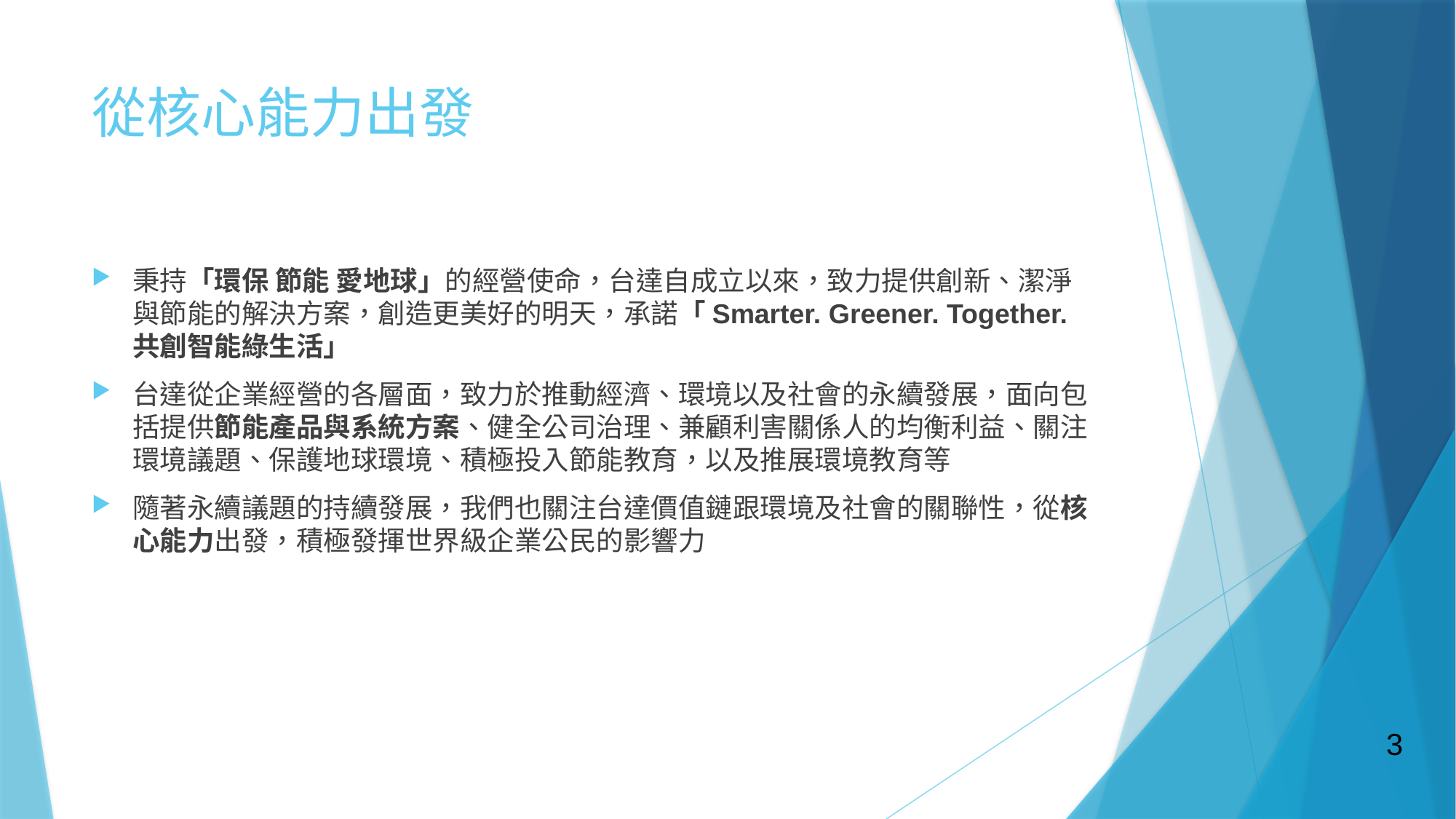

# 從核心能力出發
秉持「環保 節能 愛地球」的經營使命，台達自成立以來，致力提供創新、潔淨與節能的解決方案，創造更美好的明天，承諾「Smarter. Greener. Together. 共創智能綠生活」
台達從企業經營的各層面，致力於推動經濟、環境以及社會的永續發展，面向包括提供節能產品與系統方案、健全公司治理、兼顧利害關係人的均衡利益、關注環境議題、保護地球環境、積極投入節能教育，以及推展環境教育等
隨著永續議題的持續發展，我們也關注台達價值鏈跟環境及社會的關聯性，從核心能力出發，積極發揮世界級企業公民的影響力

3